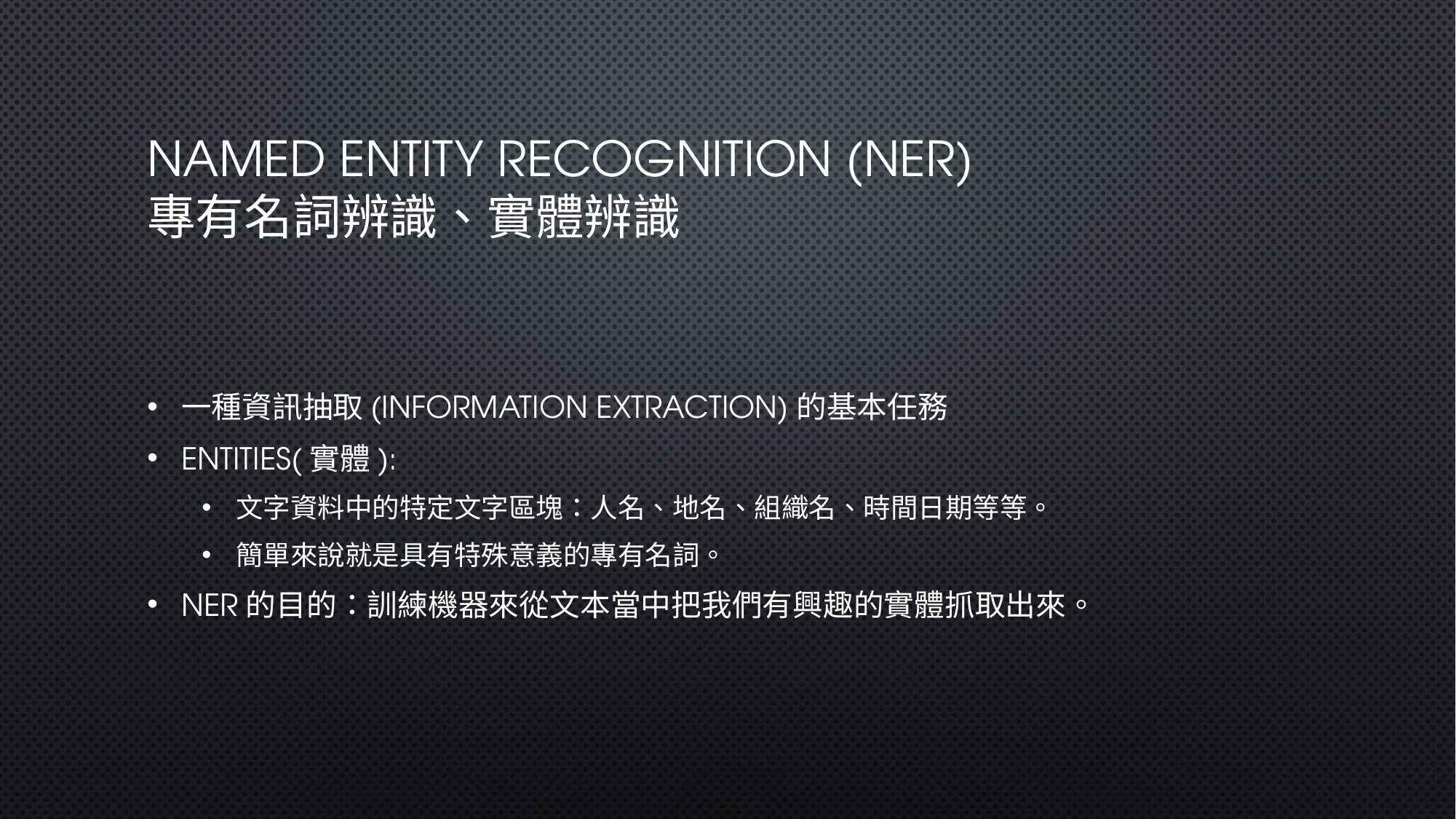

# Named Entity Recognition (NER) 專有名詞辨識、實體辨識
一種資訊抽取(information extraction)的基本任務
Entities(實體):
文字資料中的特定文字區塊：人名、地名、組織名、時間日期等等。
簡單來說就是具有特殊意義的專有名詞。
NER的目的：訓練機器來從文本當中把我們有興趣的實體抓取出來。